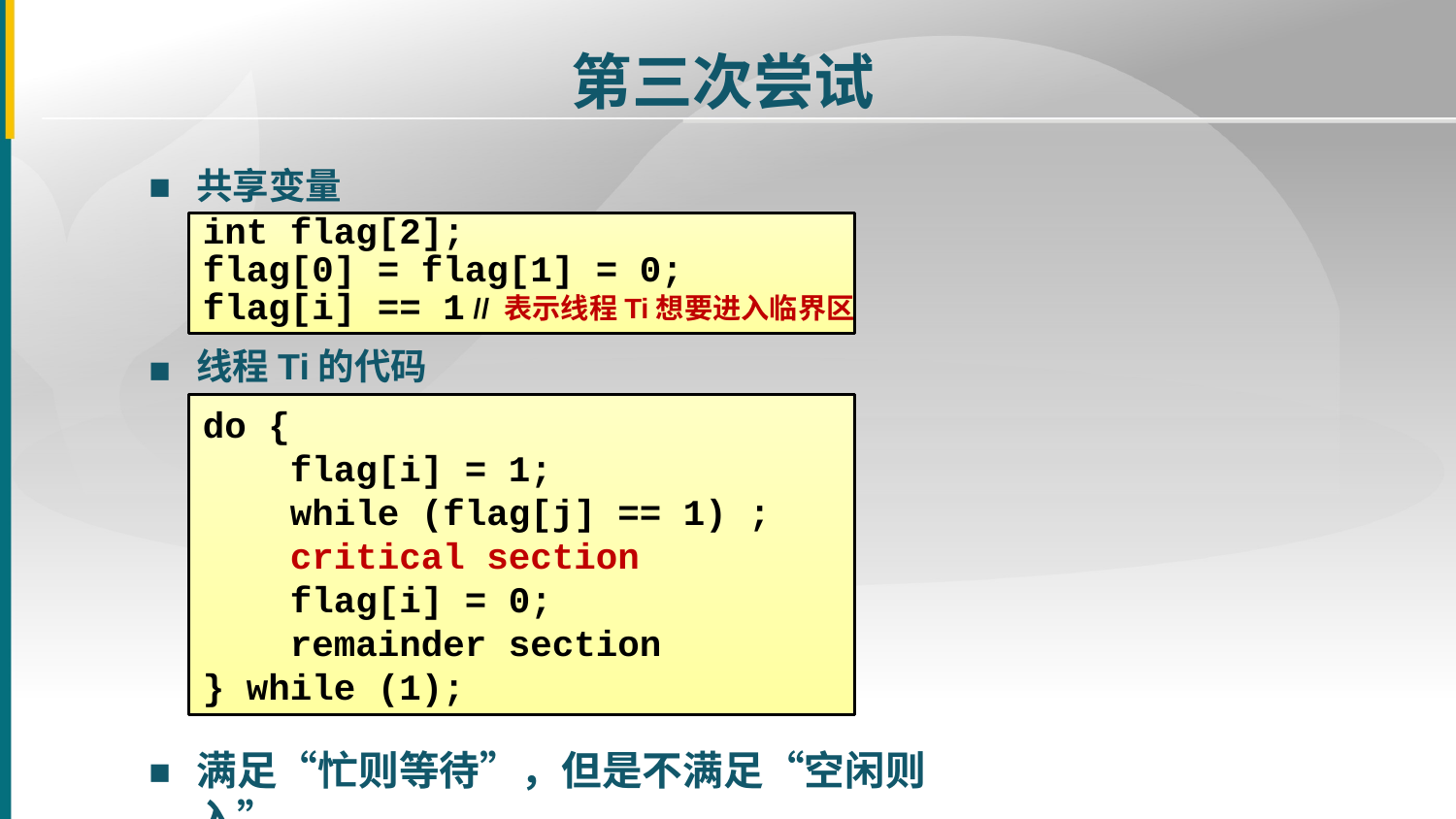

第三次尝试
■
共享变量
int flag[2];
flag[0] = flag[1] = 0;
flag[i] == 1
// 表示线程Ti想要进入临界区
线程Ti的代码
■
do {
    flag[i] = 1;
    while (flag[j] == 1) ;
    critical section
    flag[i] = 0;
    remainder section
} while (1);
满足“忙则等待”，但是不满足“空闲则入”
■